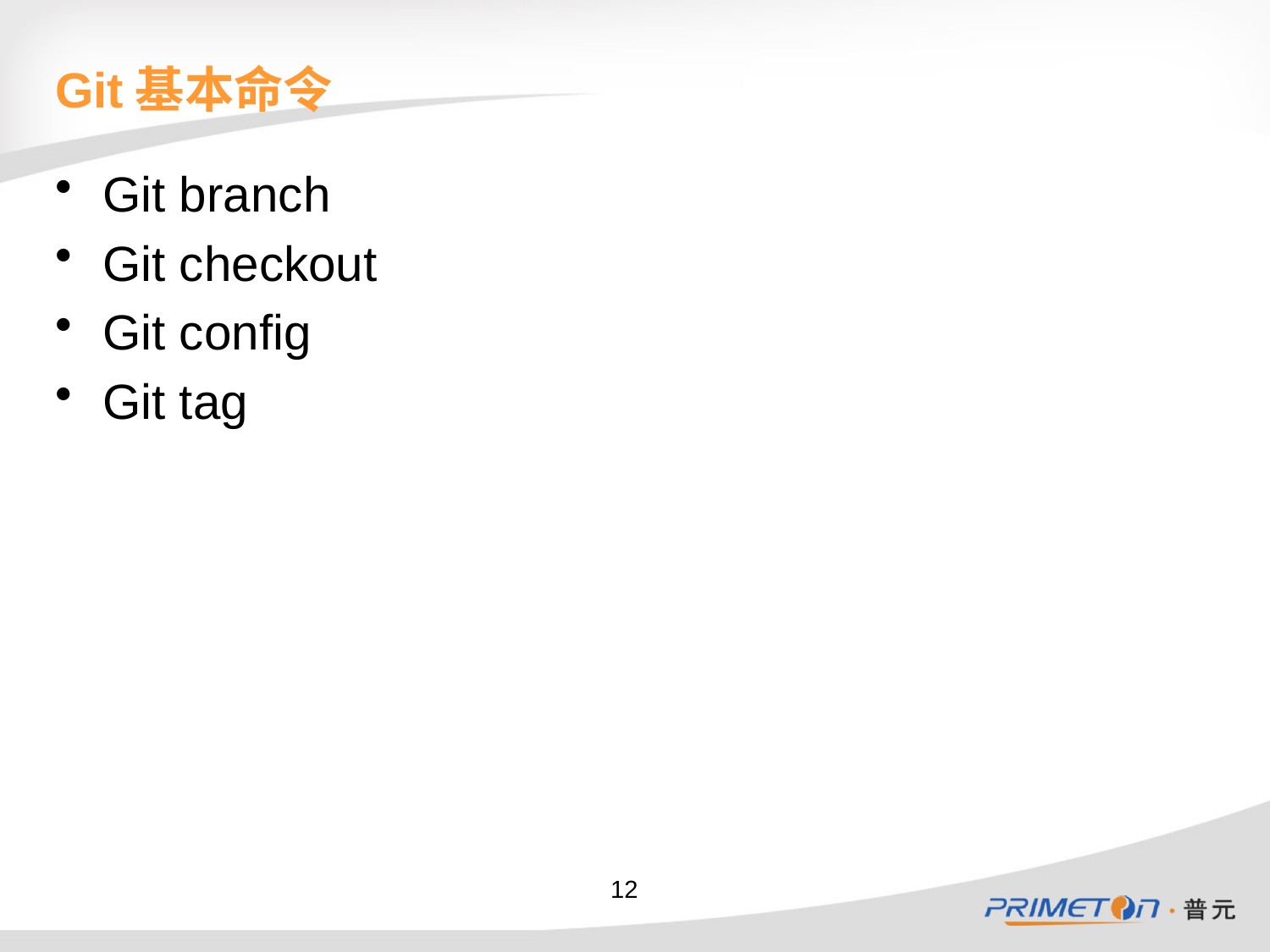

# Git基本命令
Git branch
Git checkout
Git config
Git tag
12